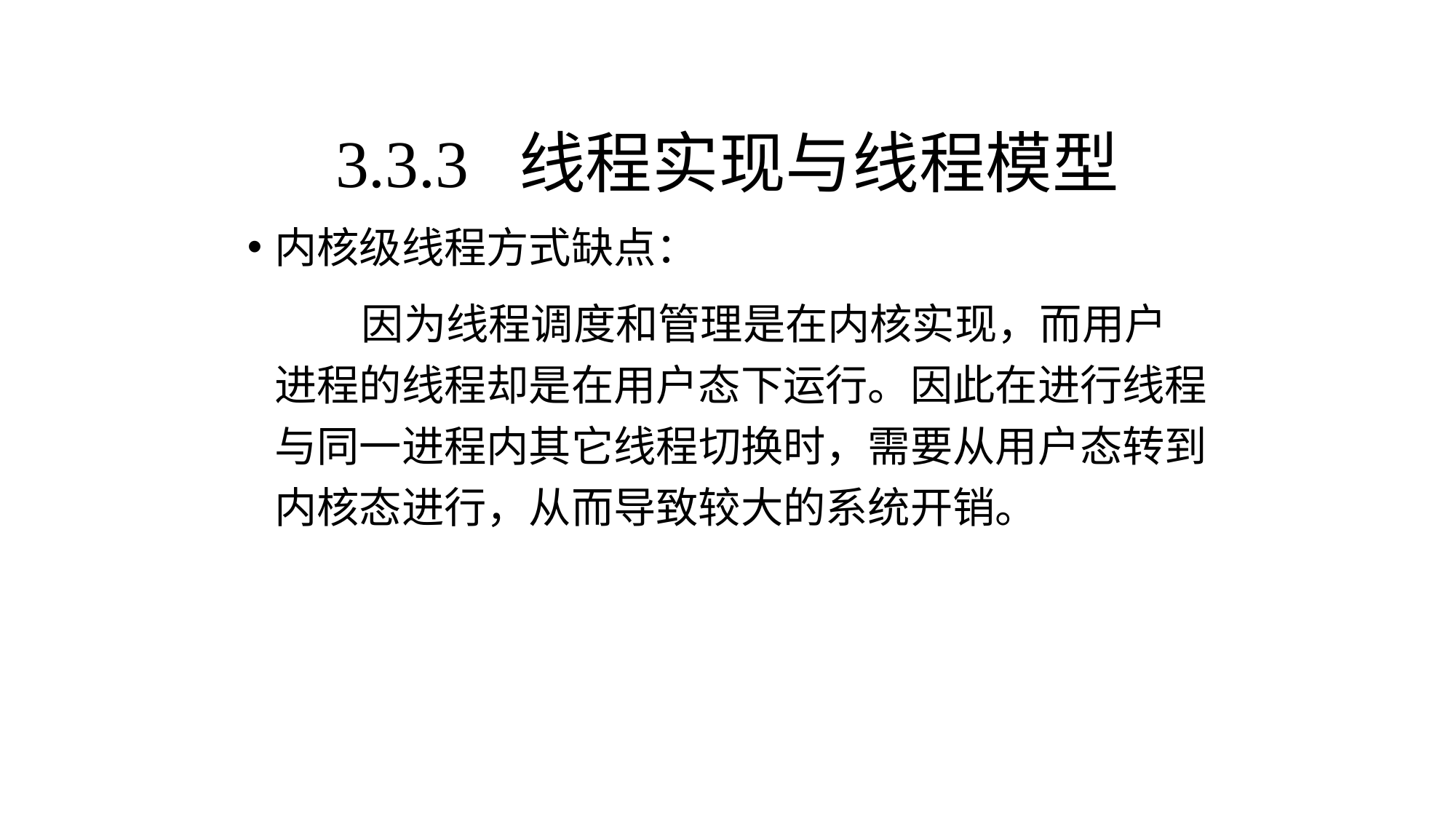

3.3.3  线程实现与线程模型
内核级线程方式缺点：
           因为线程调度和管理是在内核实现，而用户进程的线程却是在用户态下运行。因此在进行线程与同一进程内其它线程切换时，需要从用户态转到内核态进行，从而导致较大的系统开销。
16